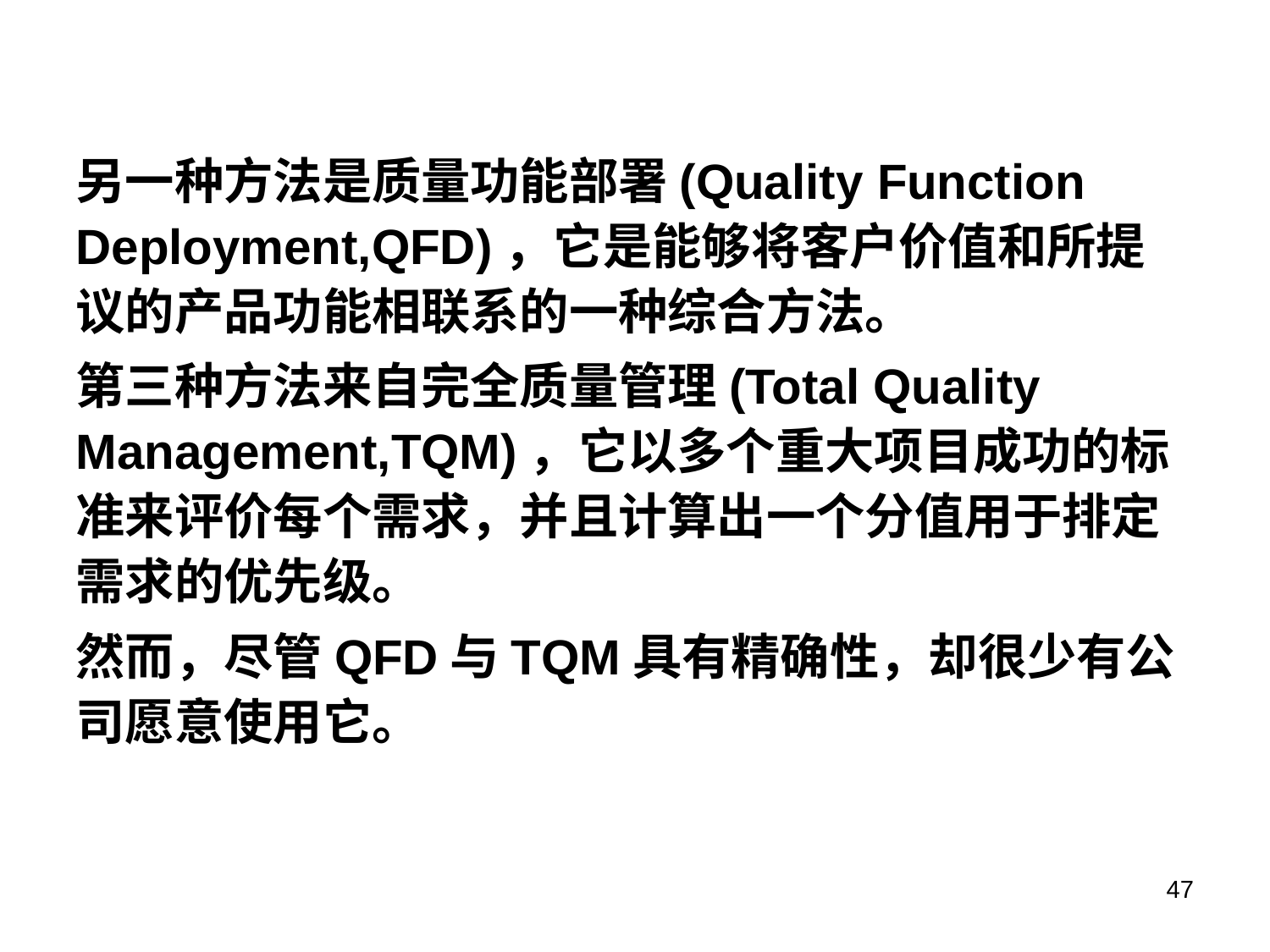

另一种方法是质量功能部署(Quality Function Deployment,QFD)，它是能够将客户价值和所提议的产品功能相联系的一种综合方法。
第三种方法来自完全质量管理(Total Quality Management,TQM)，它以多个重大项目成功的标准来评价每个需求，并且计算出一个分值用于排定需求的优先级。
然而，尽管QFD与TQM具有精确性，却很少有公司愿意使用它。
47